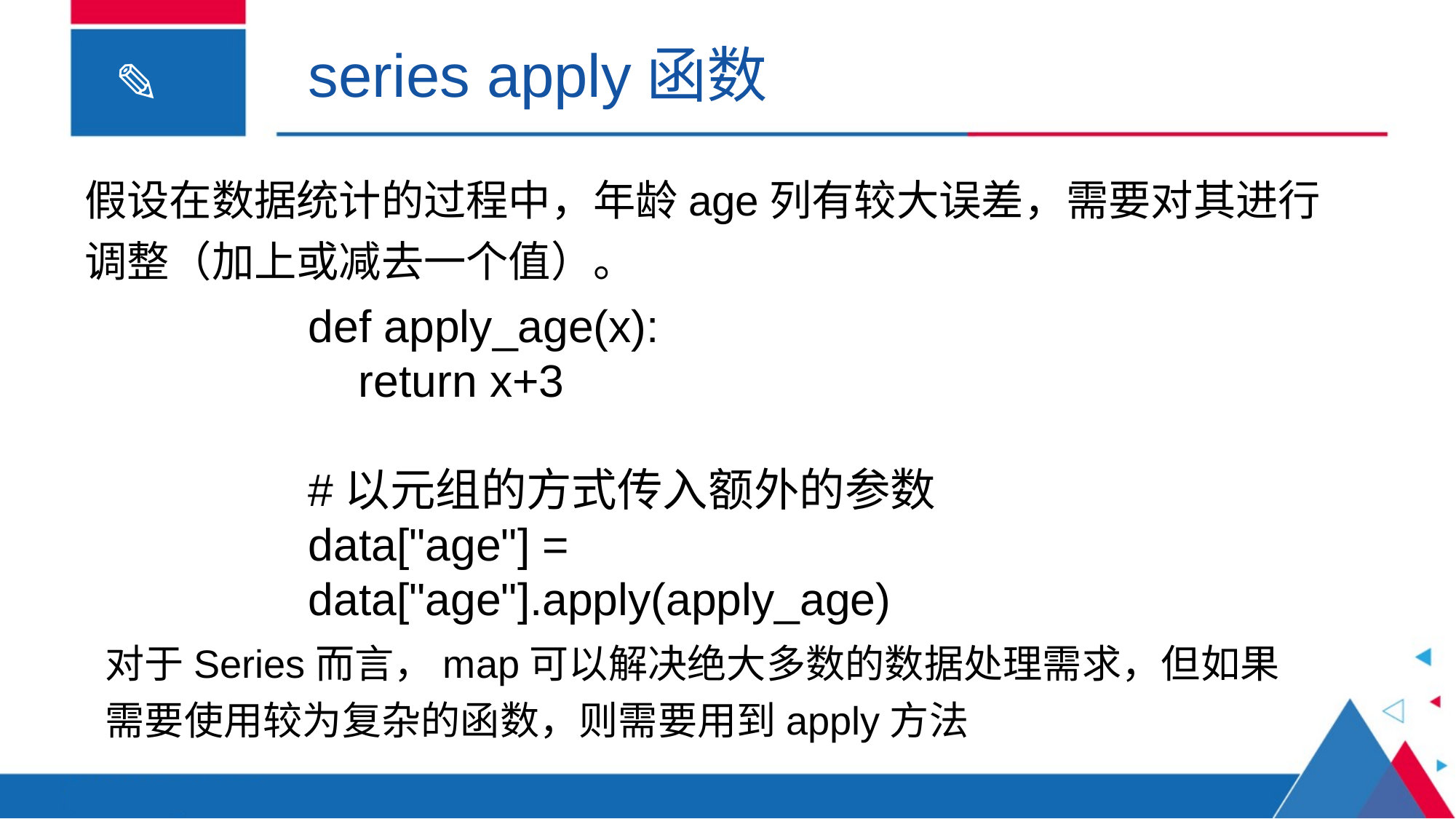

series apply函数
假设在数据统计的过程中，年龄age列有较大误差，需要对其进行调整（加上或减去一个值）。
def apply_age(x):
    return x+3
​
#以元组的方式传入额外的参数
data["age"] = data["age"].apply(apply_age)
对于Series而言，map可以解决绝大多数的数据处理需求，但如果需要使用较为复杂的函数，则需要用到apply方法